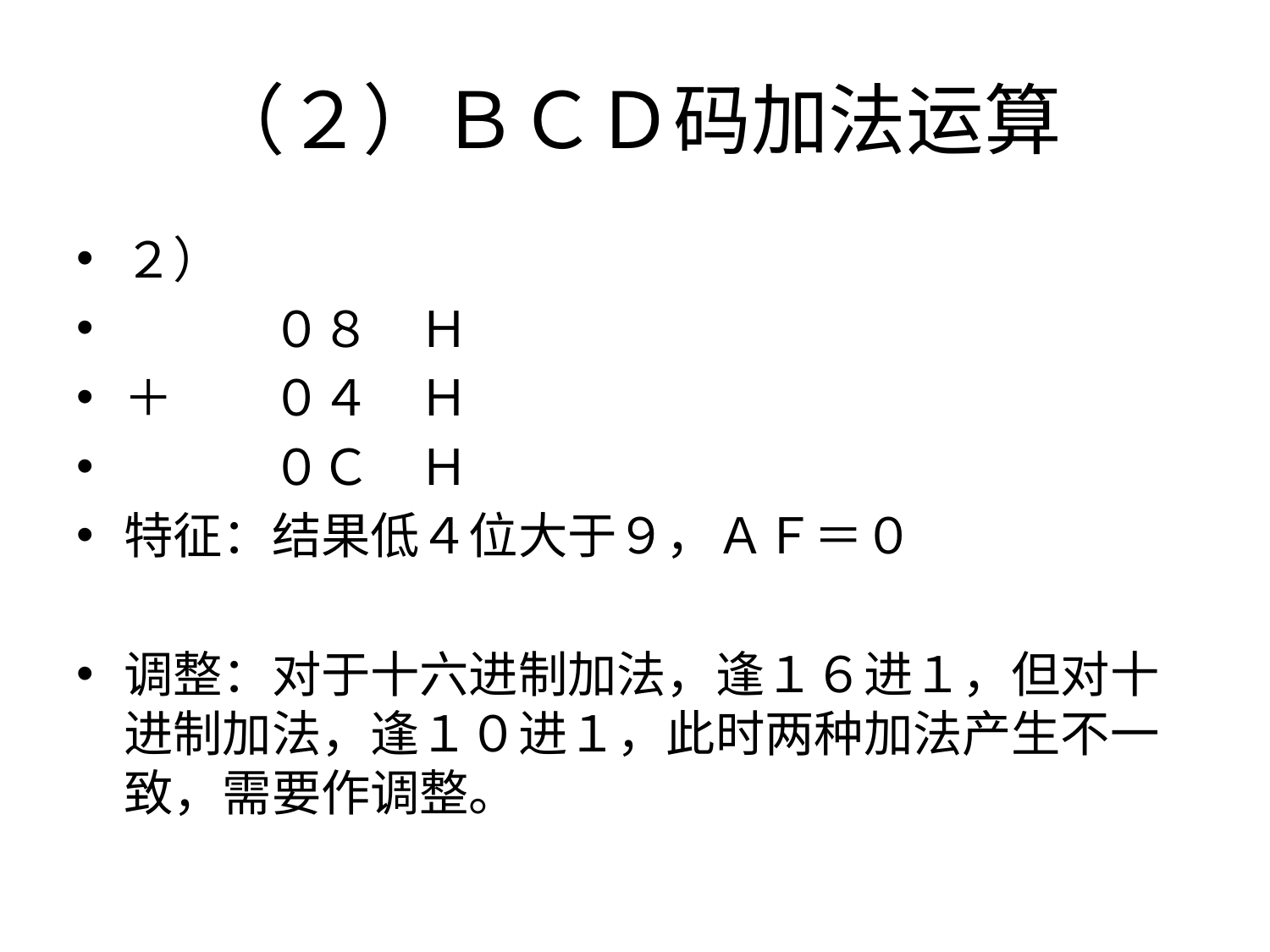

# （２）ＢＣＤ码加法运算
２）
　　　０８　Ｈ
＋　　０４　Ｈ
　　　０Ｃ　Ｈ
特征：结果低４位大于９，ＡＦ＝０

调整：对于十六进制加法，逢１６进１，但对十进制加法，逢１０进１，此时两种加法产生不一致，需要作调整。